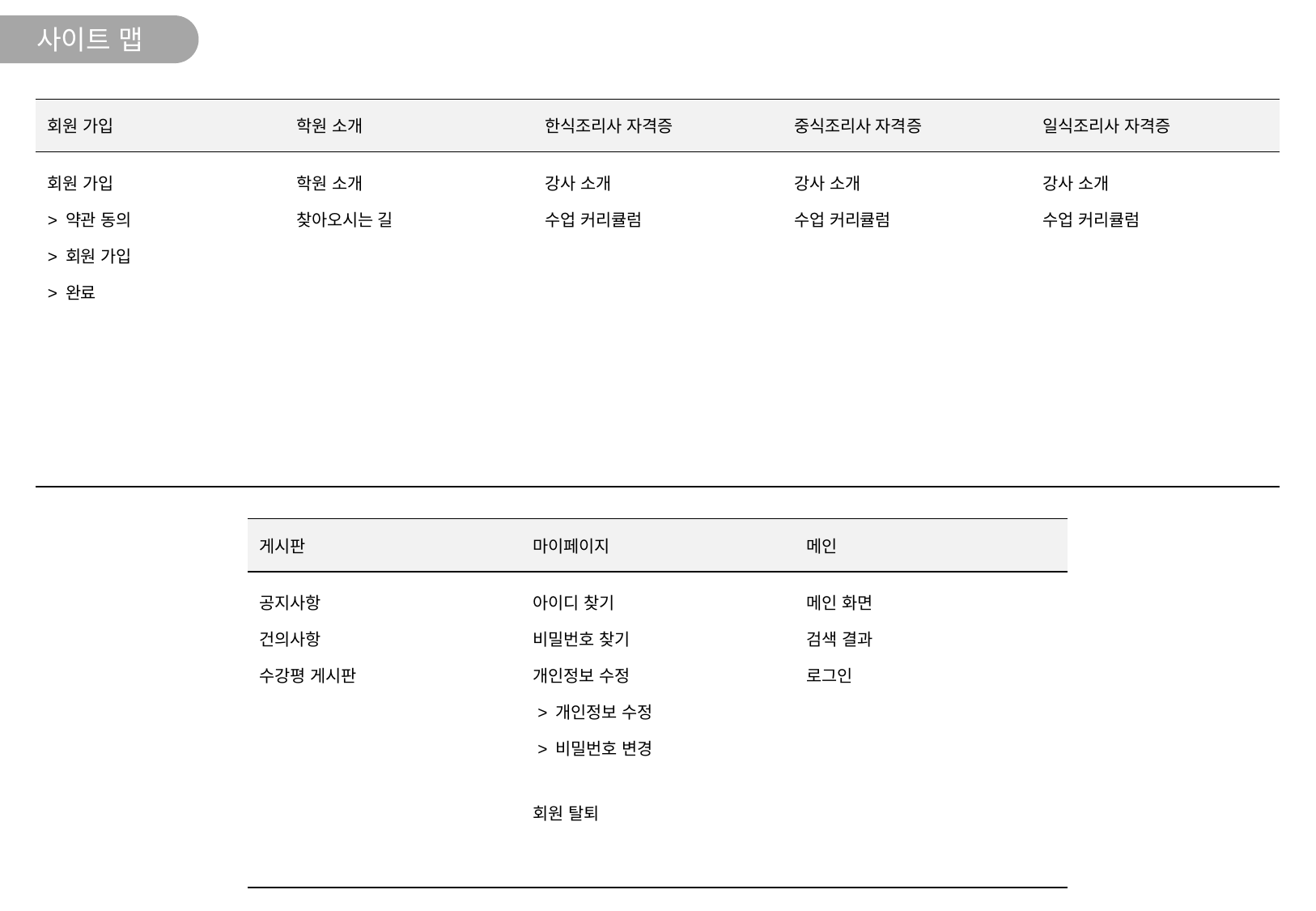

사이트 맵
| 회원 가입 | 학원 소개 | 한식조리사 자격증 | 중식조리사 자격증 | 일식조리사 자격증 |
| --- | --- | --- | --- | --- |
| 회원 가입 > 약관 동의 > 회원 가입 > 완료 | 학원 소개 찾아오시는 길 | 강사 소개 수업 커리큘럼 | 강사 소개 수업 커리큘럼 | 강사 소개 수업 커리큘럼 |
| 게시판 | 마이페이지 | 메인 |
| --- | --- | --- |
| 공지사항 건의사항 수강평 게시판 | 아이디 찾기 비밀번호 찾기 개인정보 수정 > 개인정보 수정 > 비밀번호 변경 회원 탈퇴 | 메인 화면 검색 결과 로그인 |